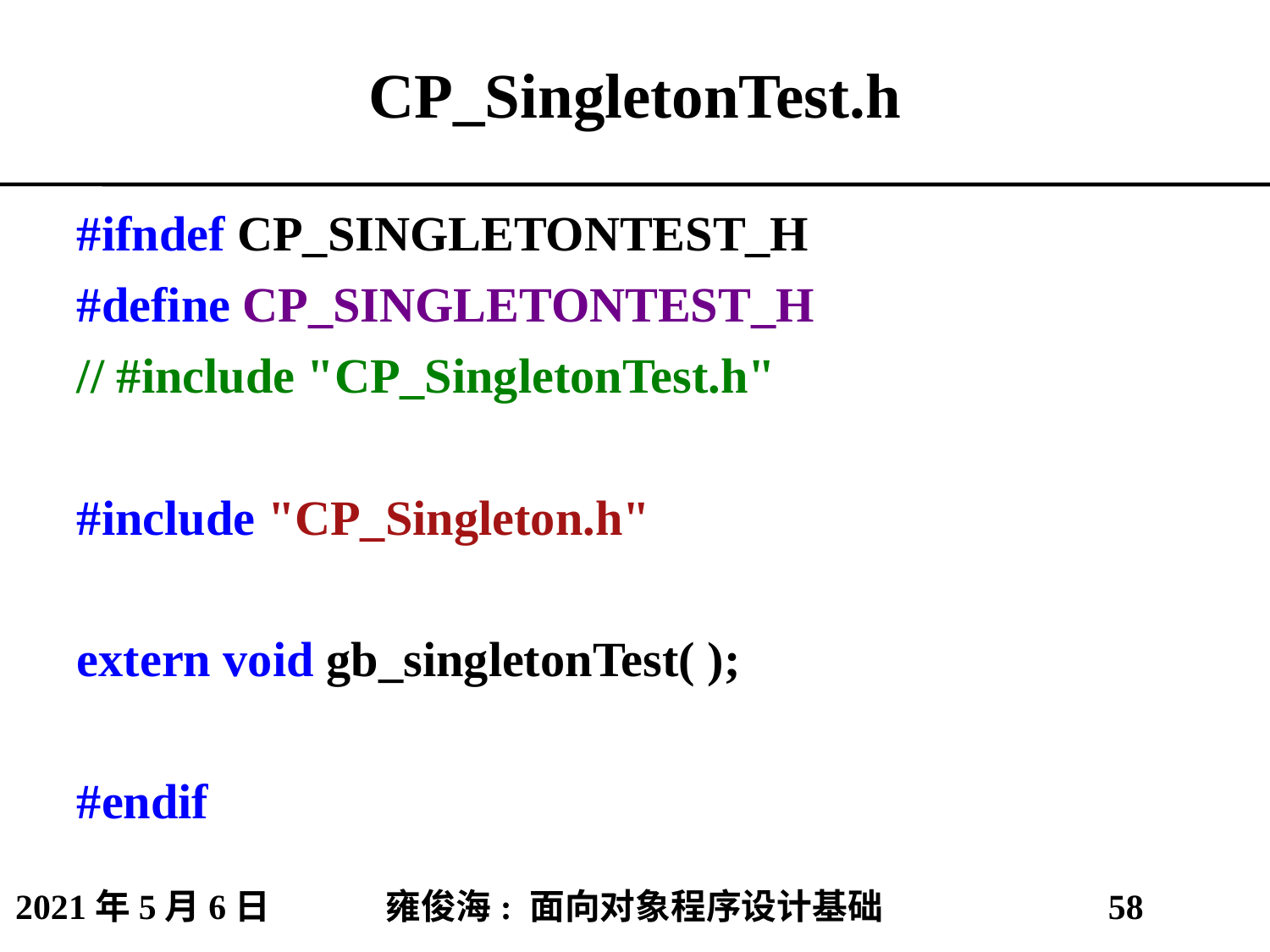

# CP_SingletonTest.h

#ifndef CP_SINGLETONTEST_H
#define CP_SINGLETONTEST_H
// #include "CP_SingletonTest.h"

#include "CP_Singleton.h"

extern void gb_singletonTest( );

#endif
2021年5月6日
雍俊海: 面向对象程序设计基础
58